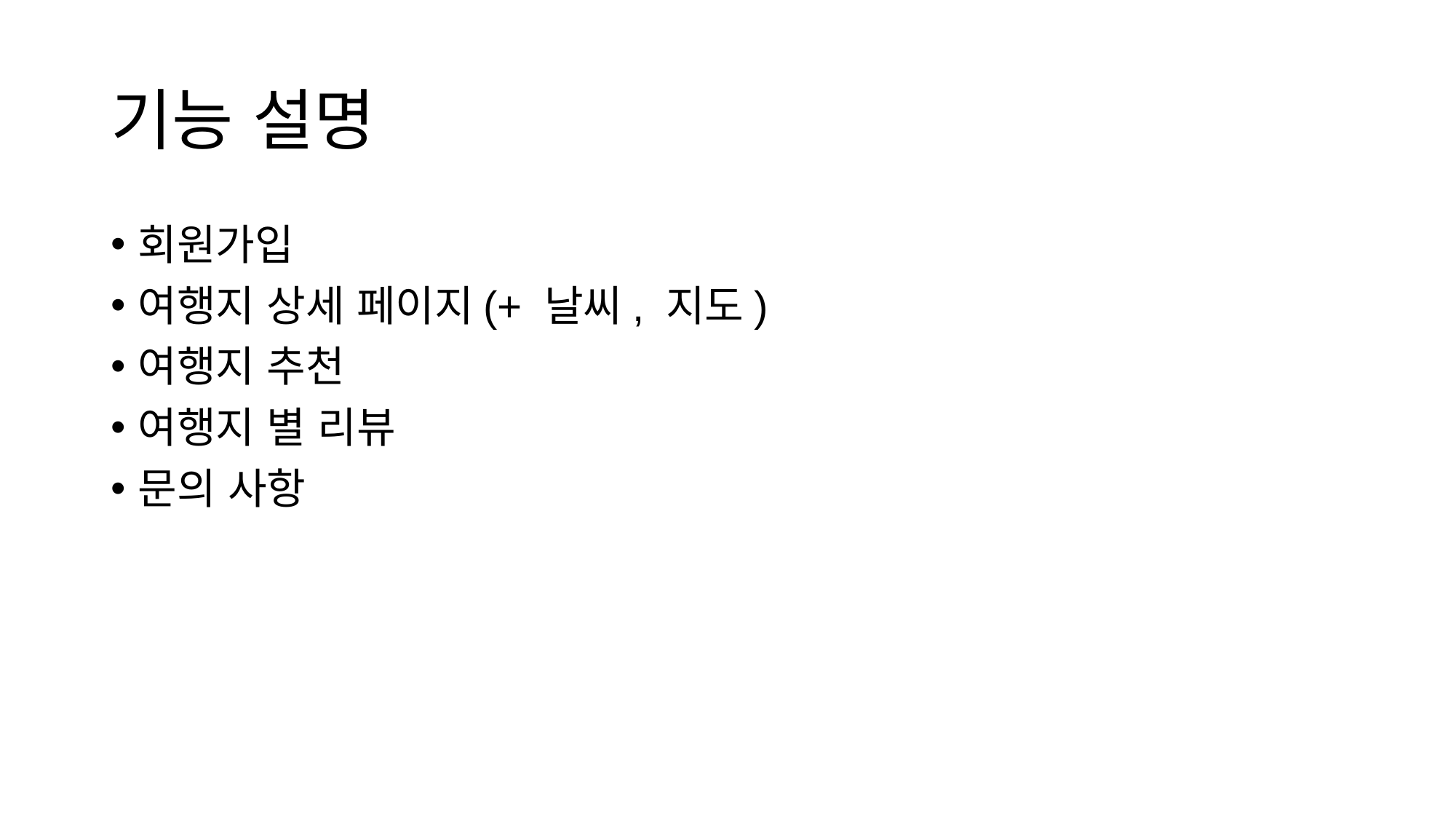

# 기능 설명
회원가입
여행지 상세 페이지(+ 날씨, 지도)
여행지 추천
여행지 별 리뷰
문의 사항